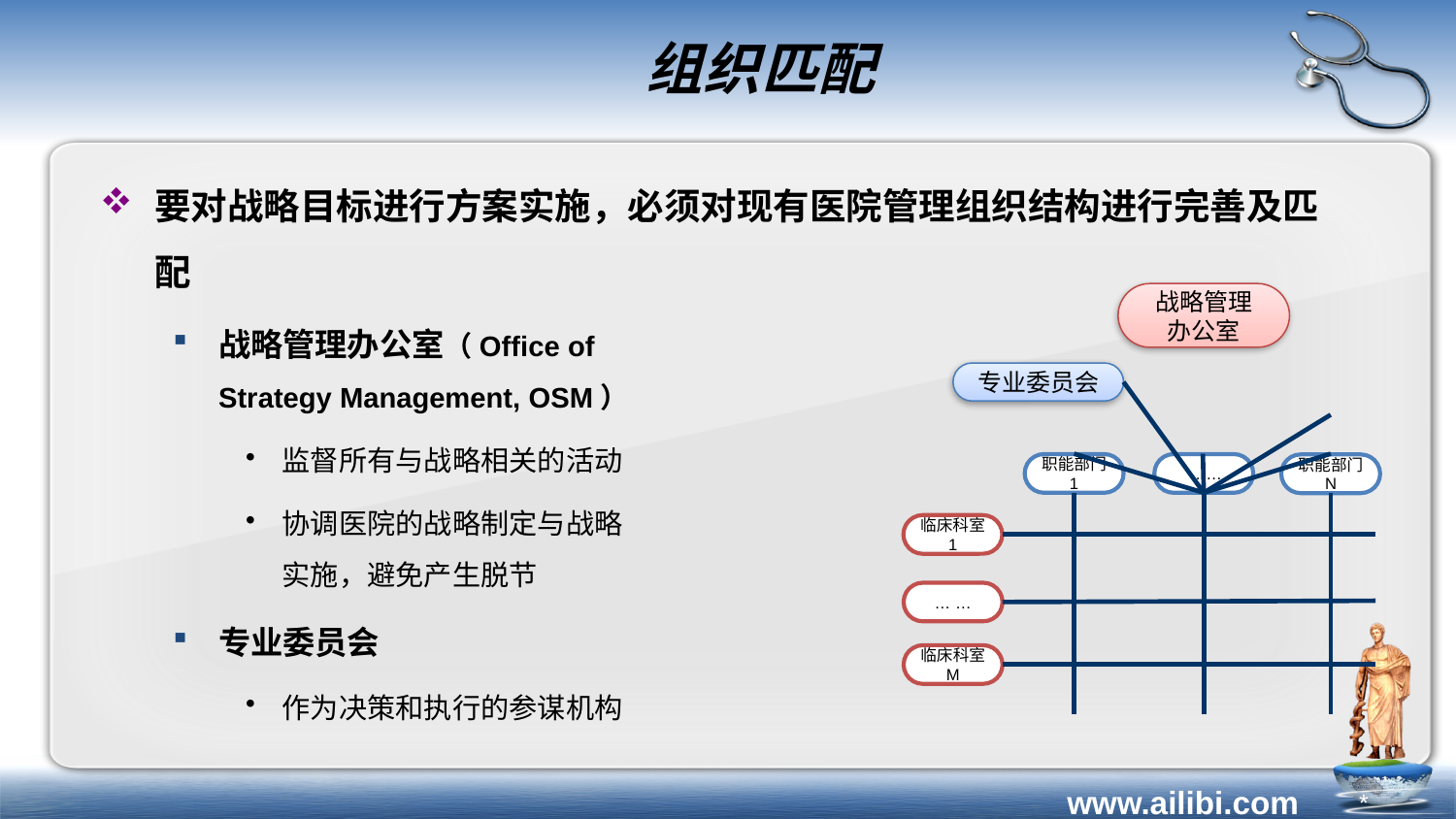

# 组织匹配
要对战略目标进行方案实施，必须对现有医院管理组织结构进行完善及匹配
战略管理办公室（Office of
Strategy Management, OSM）
监督所有与战略相关的活动
协调医院的战略制定与战略
实施，避免产生脱节
专业委员会
作为决策和执行的参谋机构
战略管理
办公室
专业委员会
职能部门 1
 ……
职能部门 N
临床科室 1
… …
临床科室 M
*